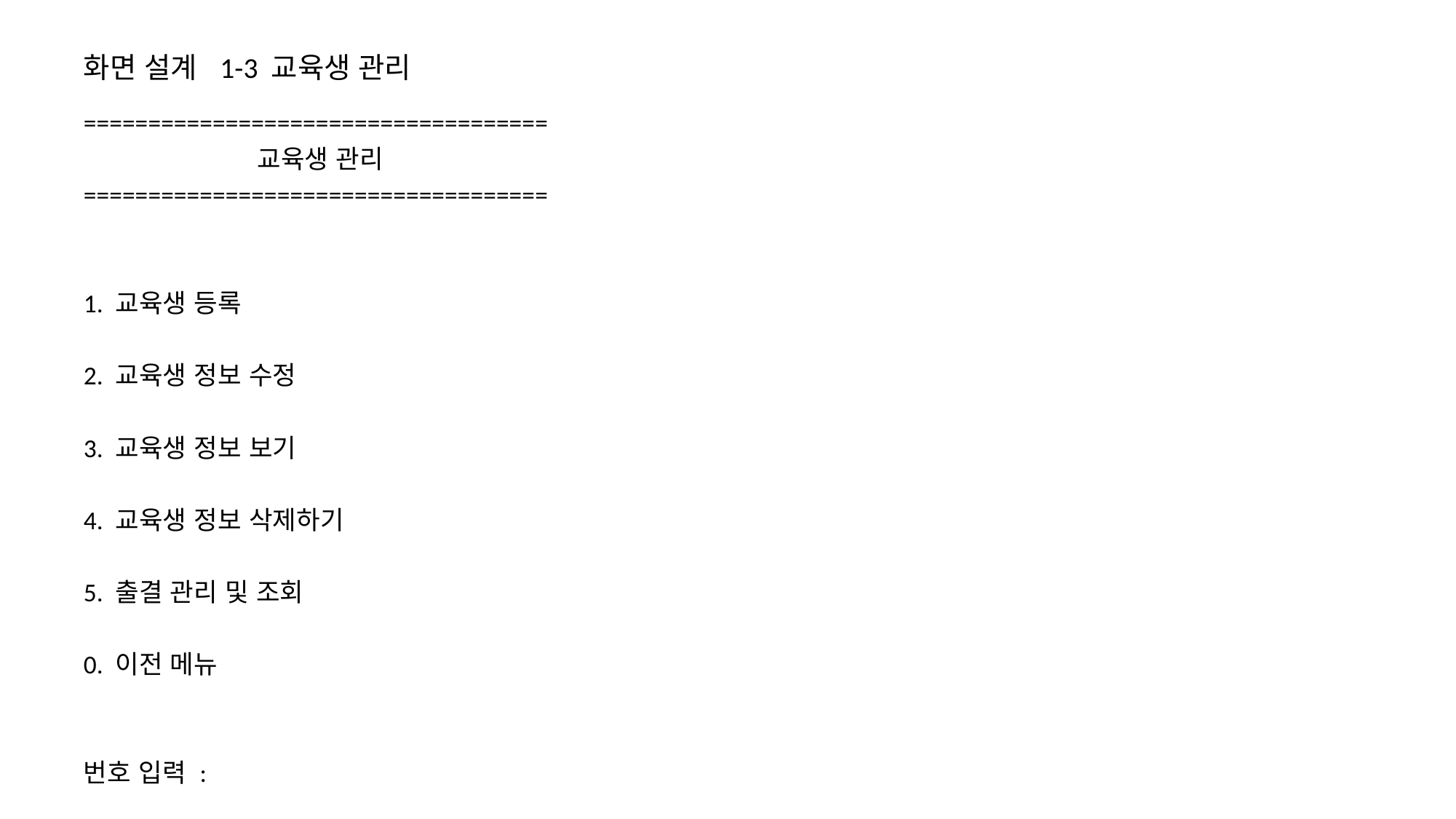

# 화면 설계  1-3 교육생 관리
====================================
	        교육생 관리
====================================

1. 교육생 등록

2. 교육생 정보 수정

3. 교육생 정보 보기

4. 교육생 정보 삭제하기

5. 출결 관리 및 조회

0. 이전 메뉴

번호 입력 :